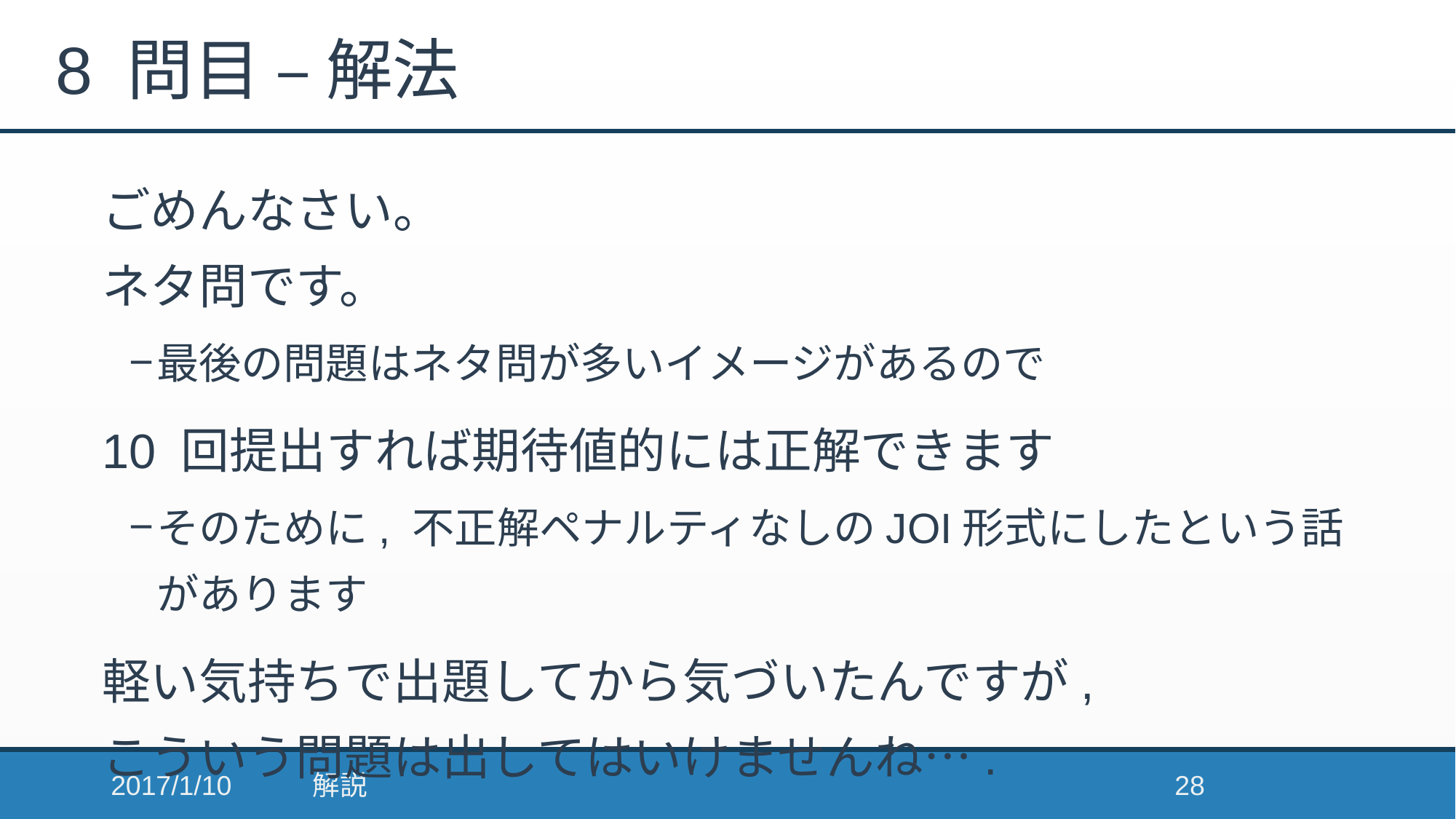

# 8 問目 – 解法
ごめんなさい。
ネタ問です。
最後の問題はネタ問が多いイメージがあるので
10 回提出すれば期待値的には正解できます
そのために, 不正解ペナルティなしのJOI形式にしたという話があります
軽い気持ちで出題してから気づいたんですが,
こういう問題は出してはいけませんね….

2017/1/10
解説
28